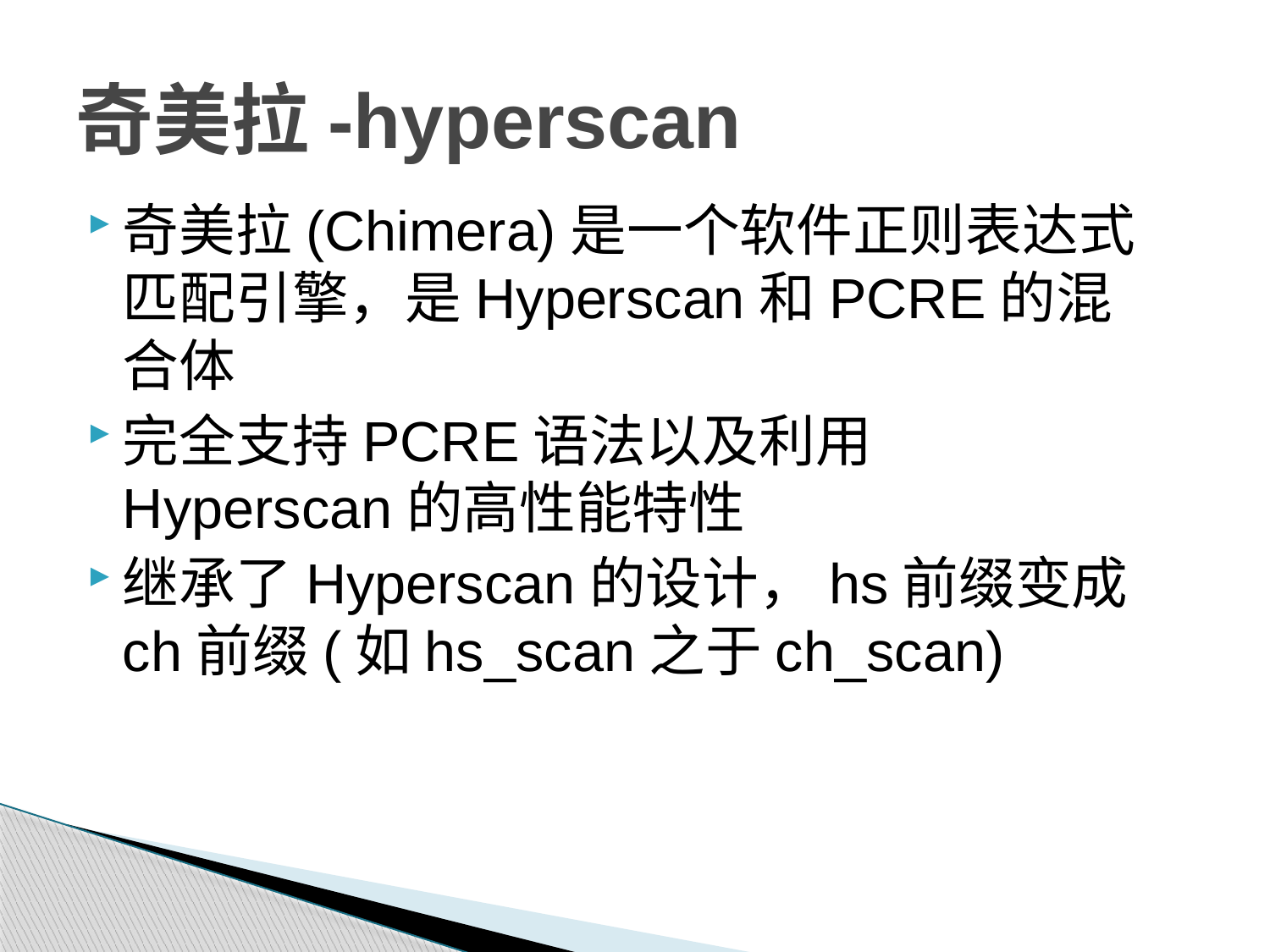

# 奇美拉-hyperscan
奇美拉(Chimera)是一个软件正则表达式匹配引擎，是Hyperscan和PCRE的混合体
完全支持PCRE语法以及利用Hyperscan的高性能特性
继承了Hyperscan的设计，hs前缀变成ch前缀(如hs_scan之于ch_scan)